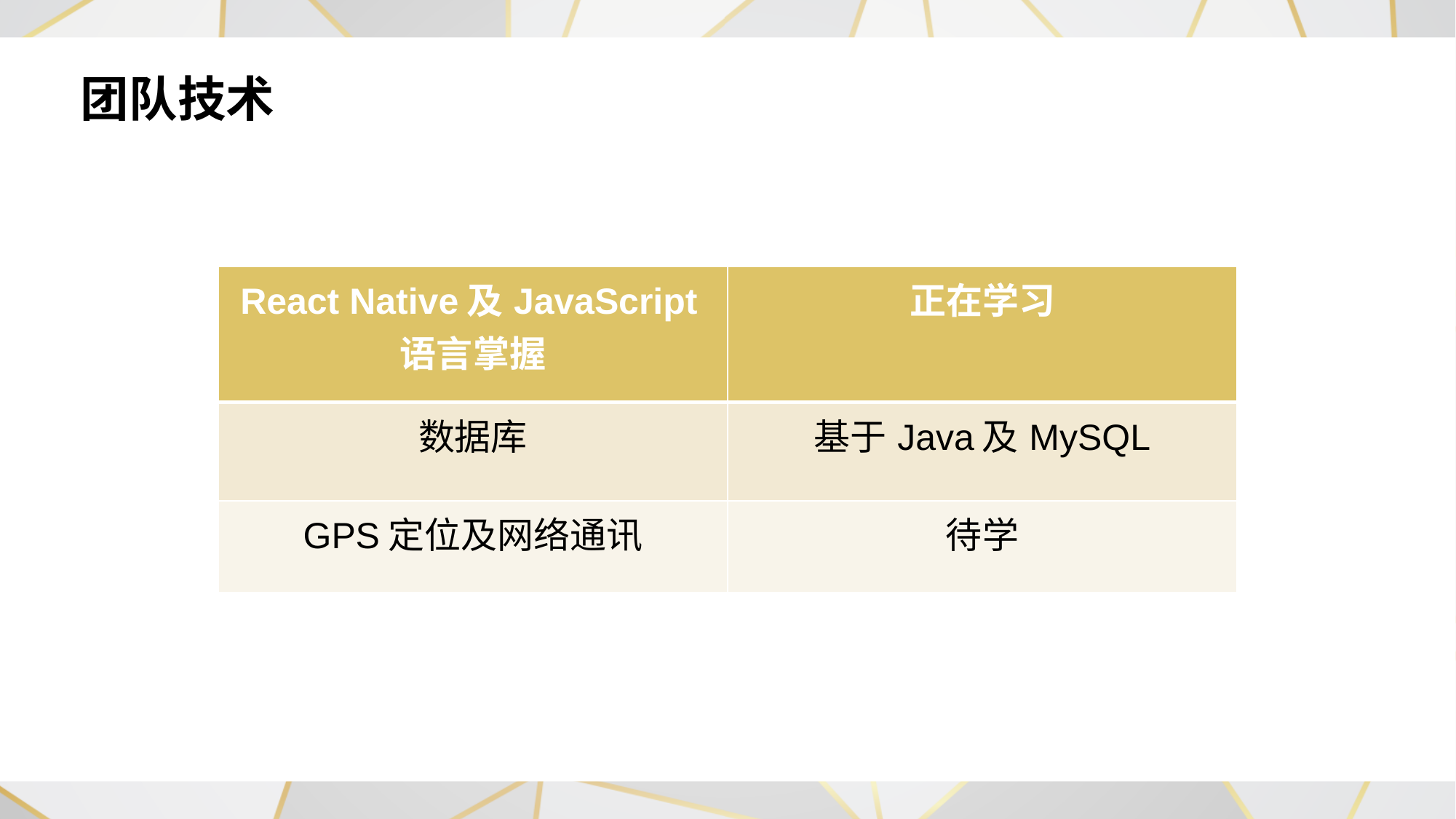

团队技术
| React Native及JavaScript语言掌握 | 正在学习 |
| --- | --- |
| 数据库 | 基于Java及MySQL |
| GPS定位及网络通讯 | 待学 |